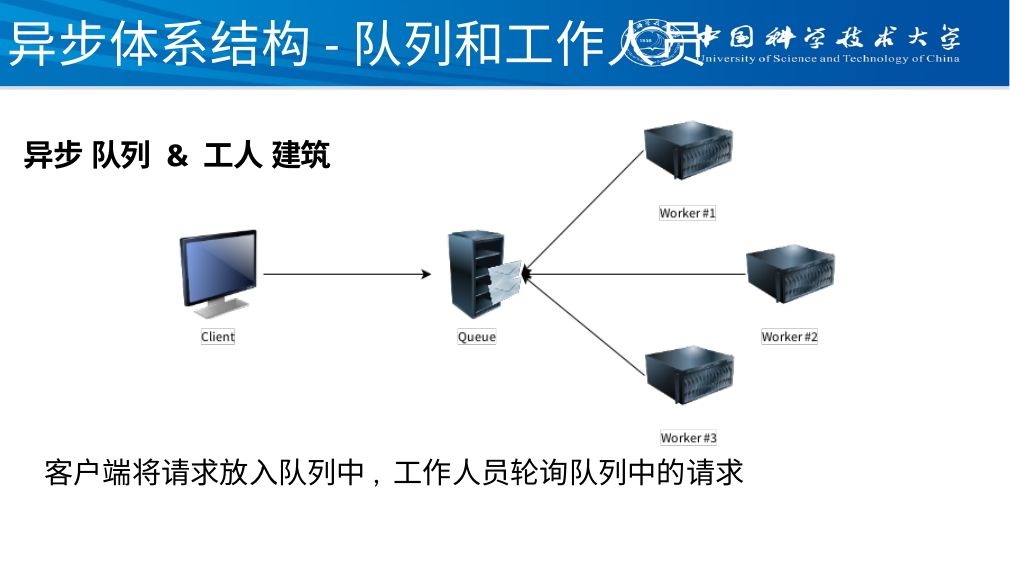

# 异步体系结构-队列和工作人员

异步 队列 & 工人 建筑
客户端将请求放入队列中, 工作人员轮询队列中的请求